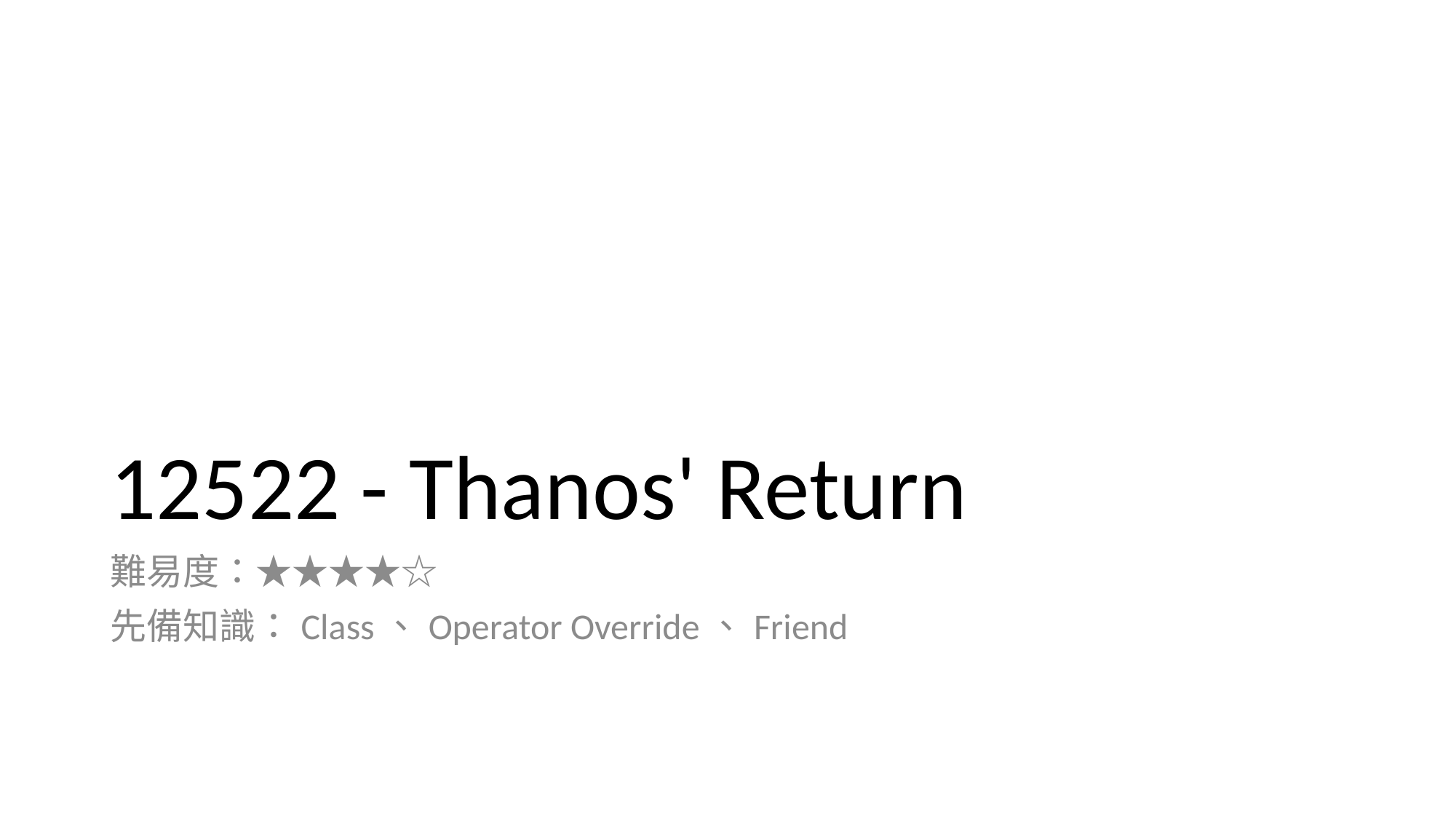

# 12522 - Thanos' Return
難易度：★★★★☆
先備知識：Class、Operator Override、Friend